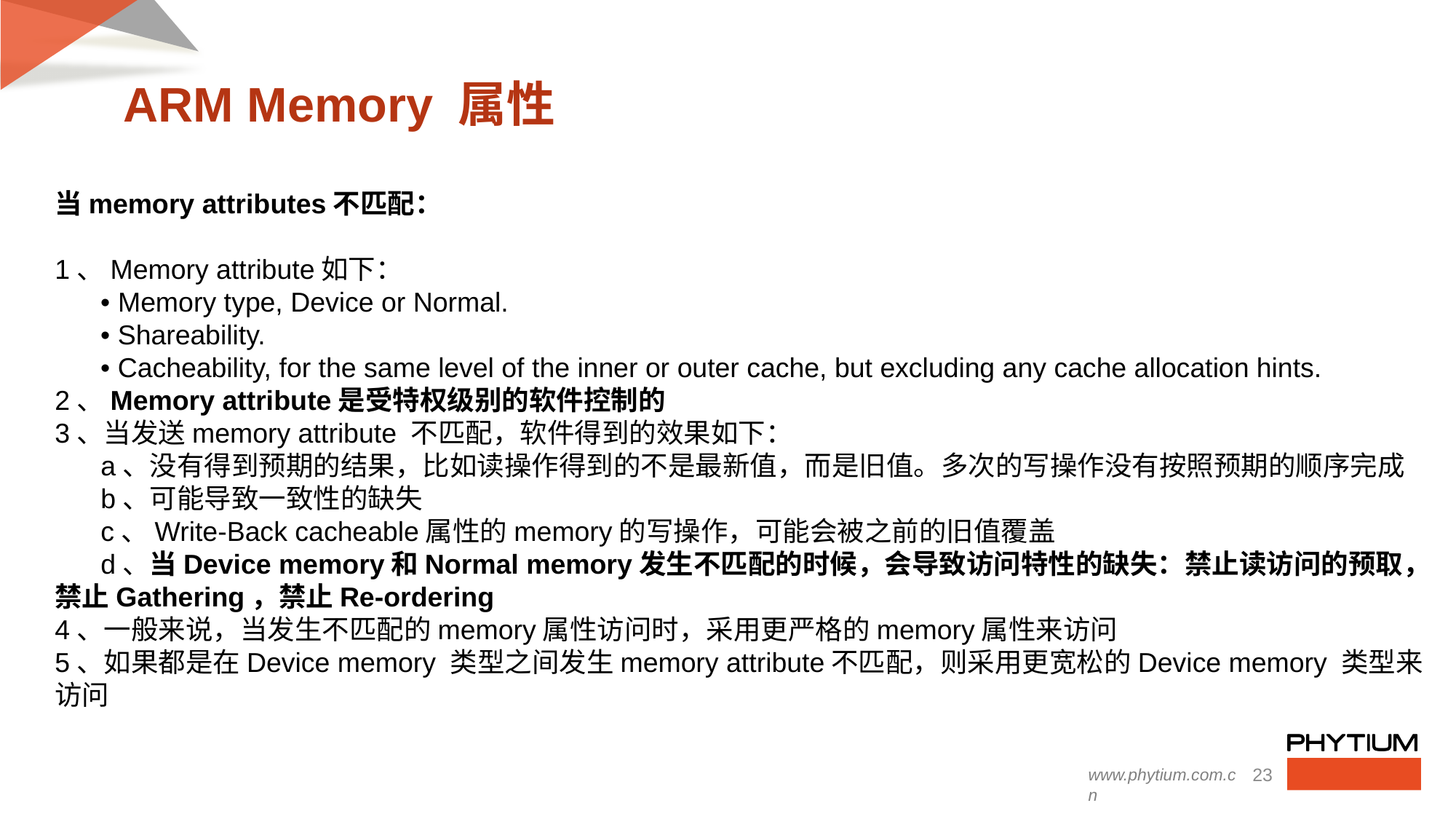

ARM Memory 属性
当memory attributes不匹配：

1、Memory attribute如下：
      • Memory type, Device or Normal.
      • Shareability.
      • Cacheability, for the same level of the inner or outer cache, but excluding any cache allocation hints.
2、Memory attribute是受特权级别的软件控制的
3、当发送memory attribute 不匹配，软件得到的效果如下：
      a、没有得到预期的结果，比如读操作得到的不是最新值，而是旧值。多次的写操作没有按照预期的顺序完成
      b、可能导致一致性的缺失
      c、Write-Back cacheable属性的memory的写操作，可能会被之前的旧值覆盖
      d、当Device memory和Normal memory发生不匹配的时候，会导致访问特性的缺失：禁止读访问的预取，禁止Gathering，禁止Re-ordering
4、一般来说，当发生不匹配的memory属性访问时，采用更严格的memory属性来访问
5、如果都是在Device memory 类型之间发生memory attribute不匹配，则采用更宽松的Device memory 类型来访问

23